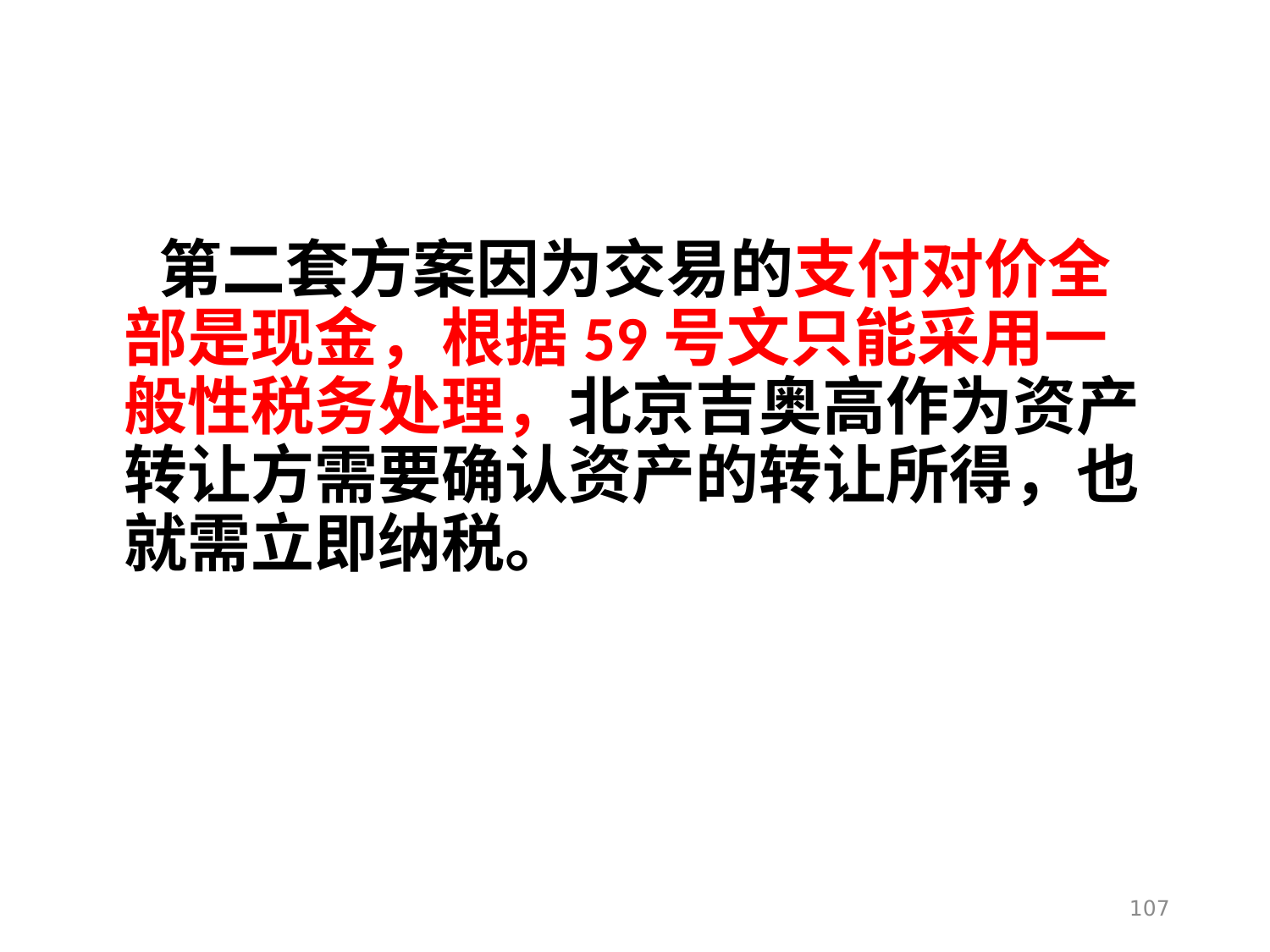

#
   第二套方案因为交易的支付对价全部是现金，根据59号文只能采用一般性税务处理，北京吉奥高作为资产转让方需要确认资产的转让所得，也就需立即纳税。

107